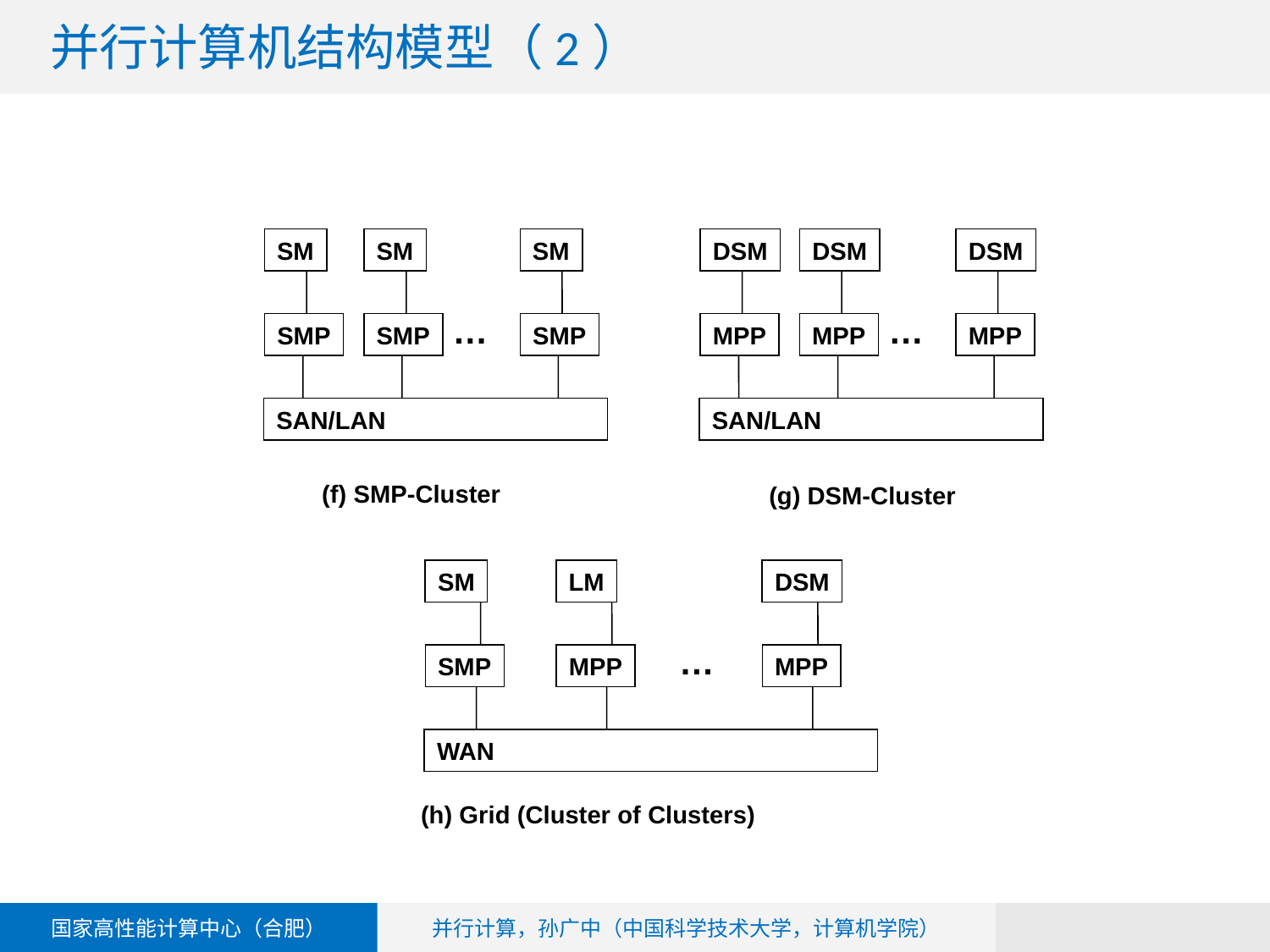

# 并行计算机结构模型（2）

SM

SM

SM

…
SMP
SMP
SMP

SAN/LAN
DSM

DSM

DSM

…
MPP
MPP
MPP

SAN/LAN
(f) SMP-Cluster
(g) DSM-Cluster

SM

LM

DSM

…
SMP
MPP
MPP

WAN
(h) Grid (Cluster of Clusters)